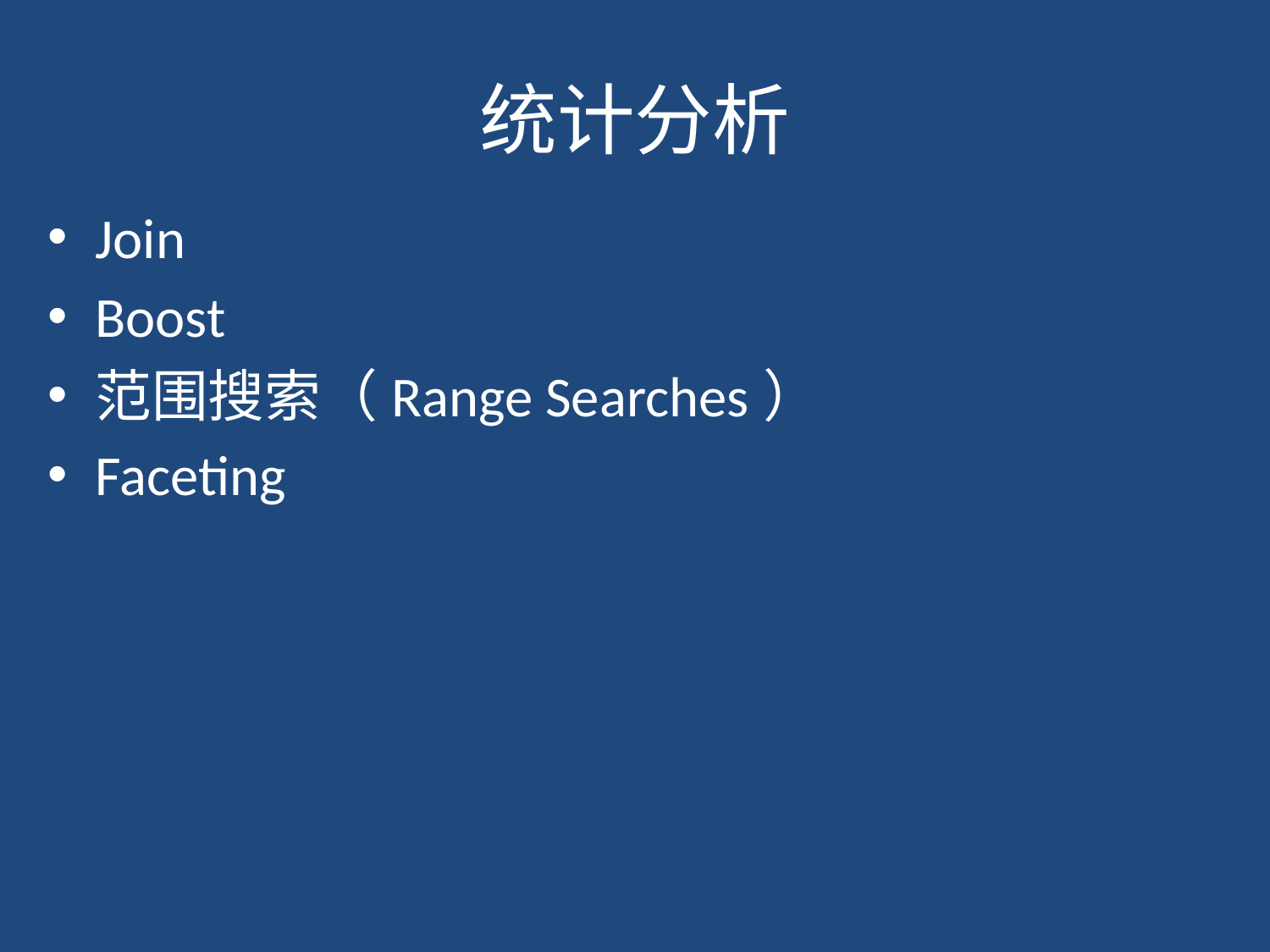

# 统计分析
Join
Boost
范围搜索（Range Searches）
Faceting